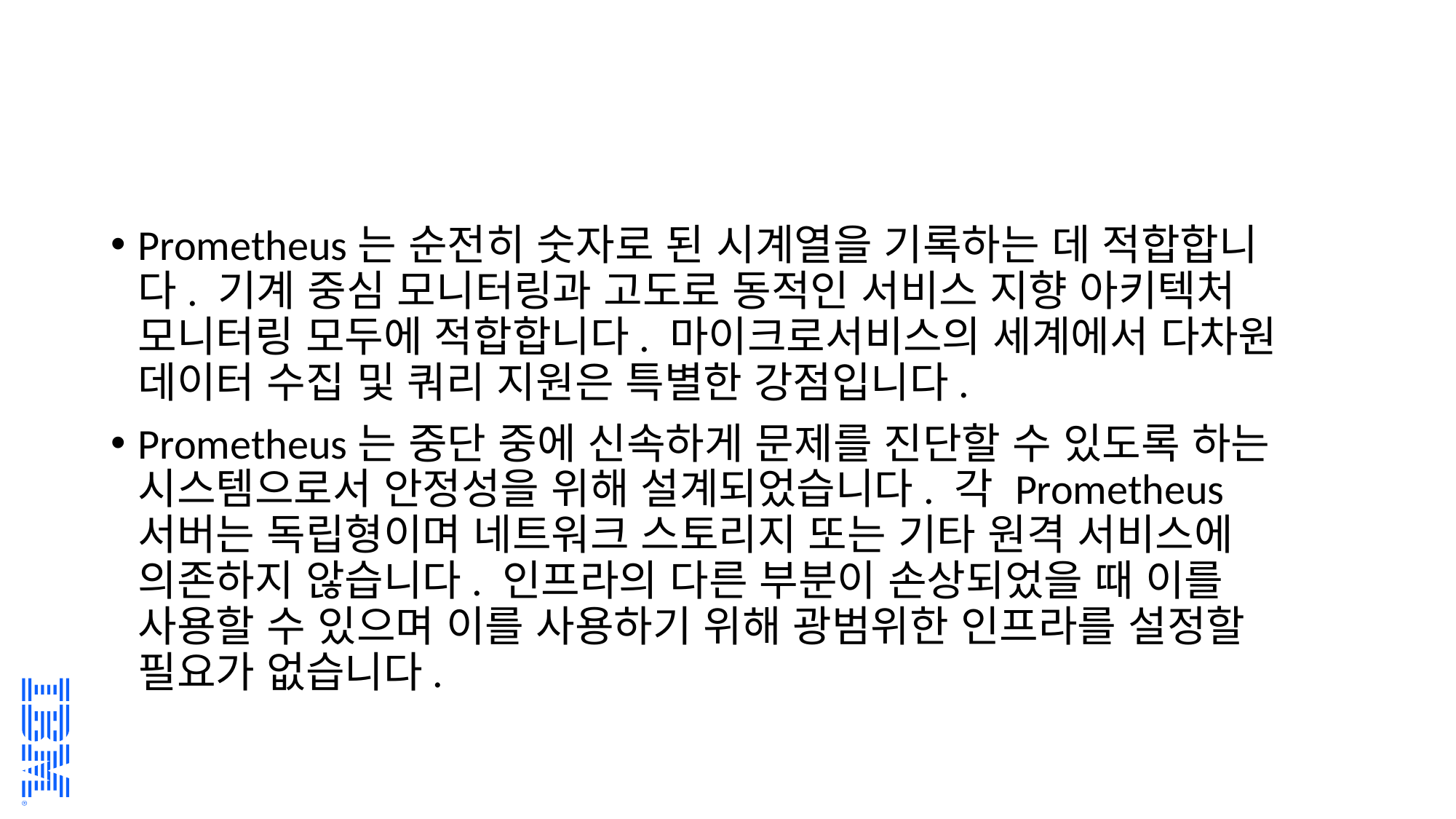

#
Prometheus는 순전히 숫자로 된 시계열을 기록하는 데 적합합니다. 기계 중심 모니터링과 고도로 동적인 서비스 지향 아키텍처 모니터링 모두에 적합합니다. 마이크로서비스의 세계에서 다차원 데이터 수집 및 쿼리 지원은 특별한 강점입니다.
Prometheus는 중단 중에 신속하게 문제를 진단할 수 있도록 하는 시스템으로서 안정성을 위해 설계되었습니다. 각 Prometheus 서버는 독립형이며 네트워크 스토리지 또는 기타 원격 서비스에 의존하지 않습니다. 인프라의 다른 부분이 손상되었을 때 이를 사용할 수 있으며 이를 사용하기 위해 광범위한 인프라를 설정할 필요가 없습니다.